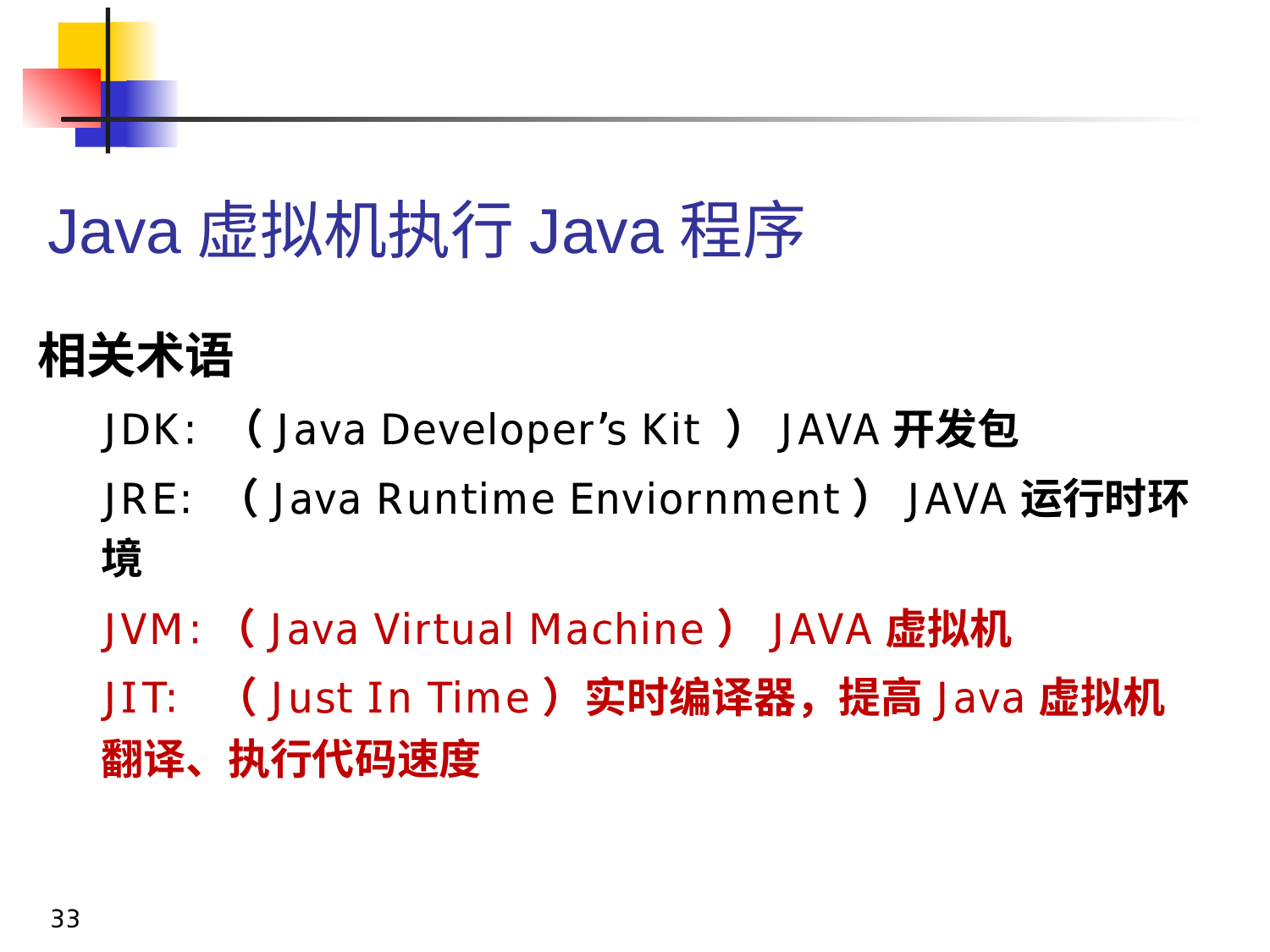

# Java虚拟机执行Java程序
相关术语
JDK: （Java Developer’s Kit ）JAVA开发包
JRE: （Java Runtime Enviornment）JAVA运行时环境
JVM:（Java Virtual Machine）JAVA虚拟机
JIT:  （Just In Time）实时编译器，提高Java虚拟机翻译、执行代码速度
33